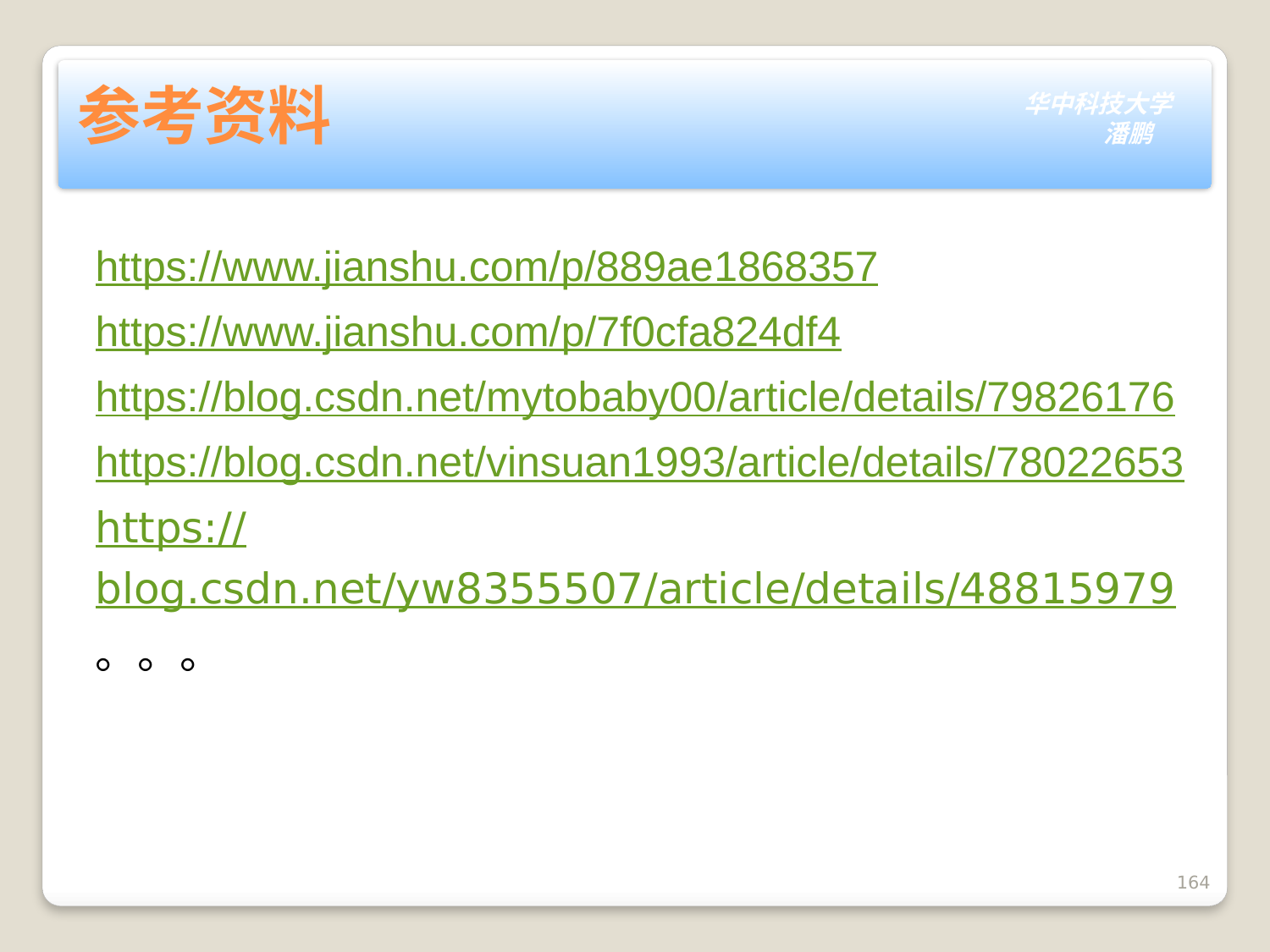

# 参考资料
https://www.jianshu.com/p/889ae1868357
https://www.jianshu.com/p/7f0cfa824df4
https://blog.csdn.net/mytobaby00/article/details/79826176
https://blog.csdn.net/vinsuan1993/article/details/78022653
https://blog.csdn.net/yw8355507/article/details/48815979
。。。
164